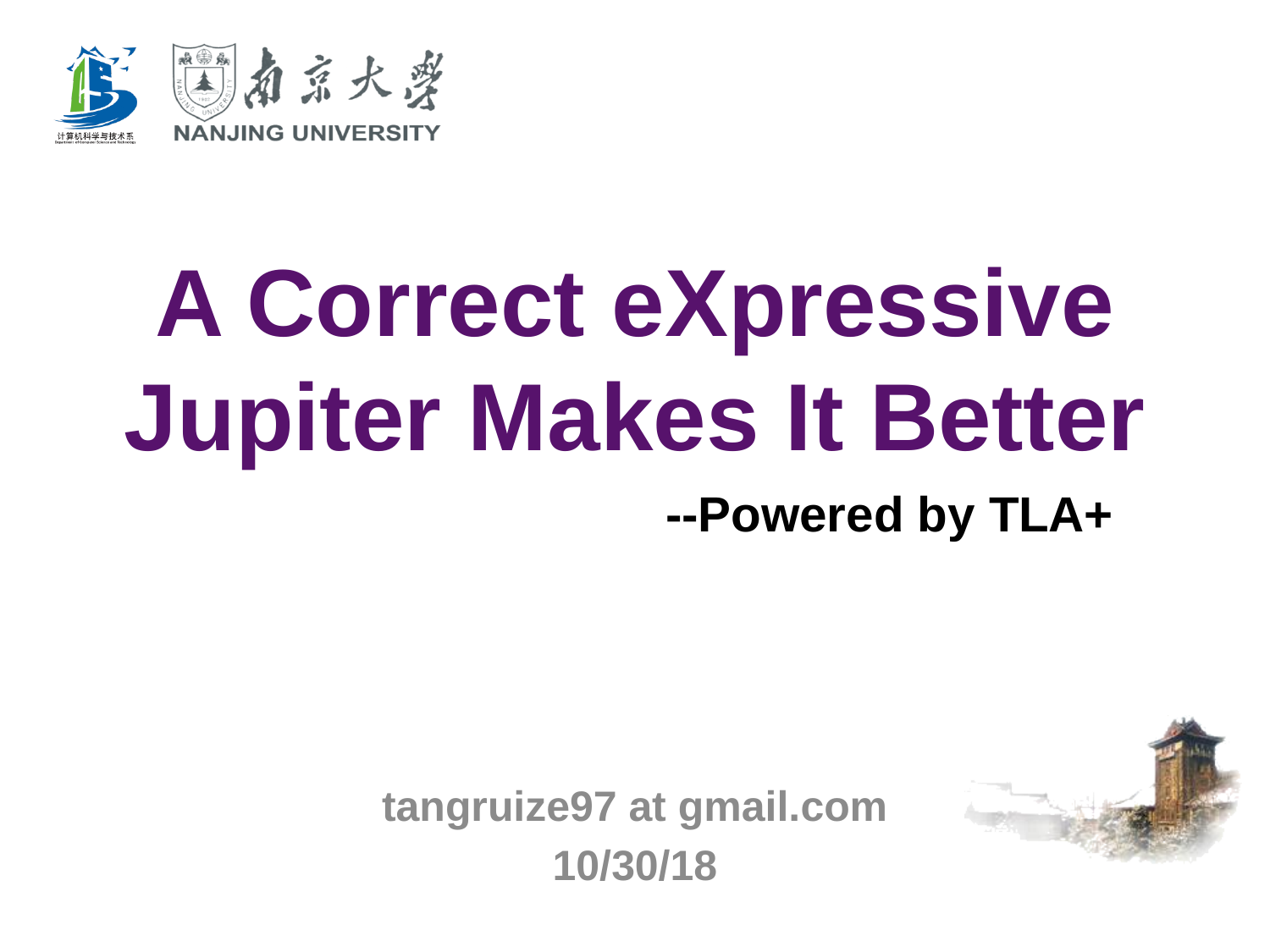

# A Correct eXpressive Jupiter Makes It Better
--Powered by TLA+

tangruize97 at gmail.com
10/30/18
瑞泽
Jupiter
OP
C/S
OT
唐
Jupiter
OP
C/S
OT